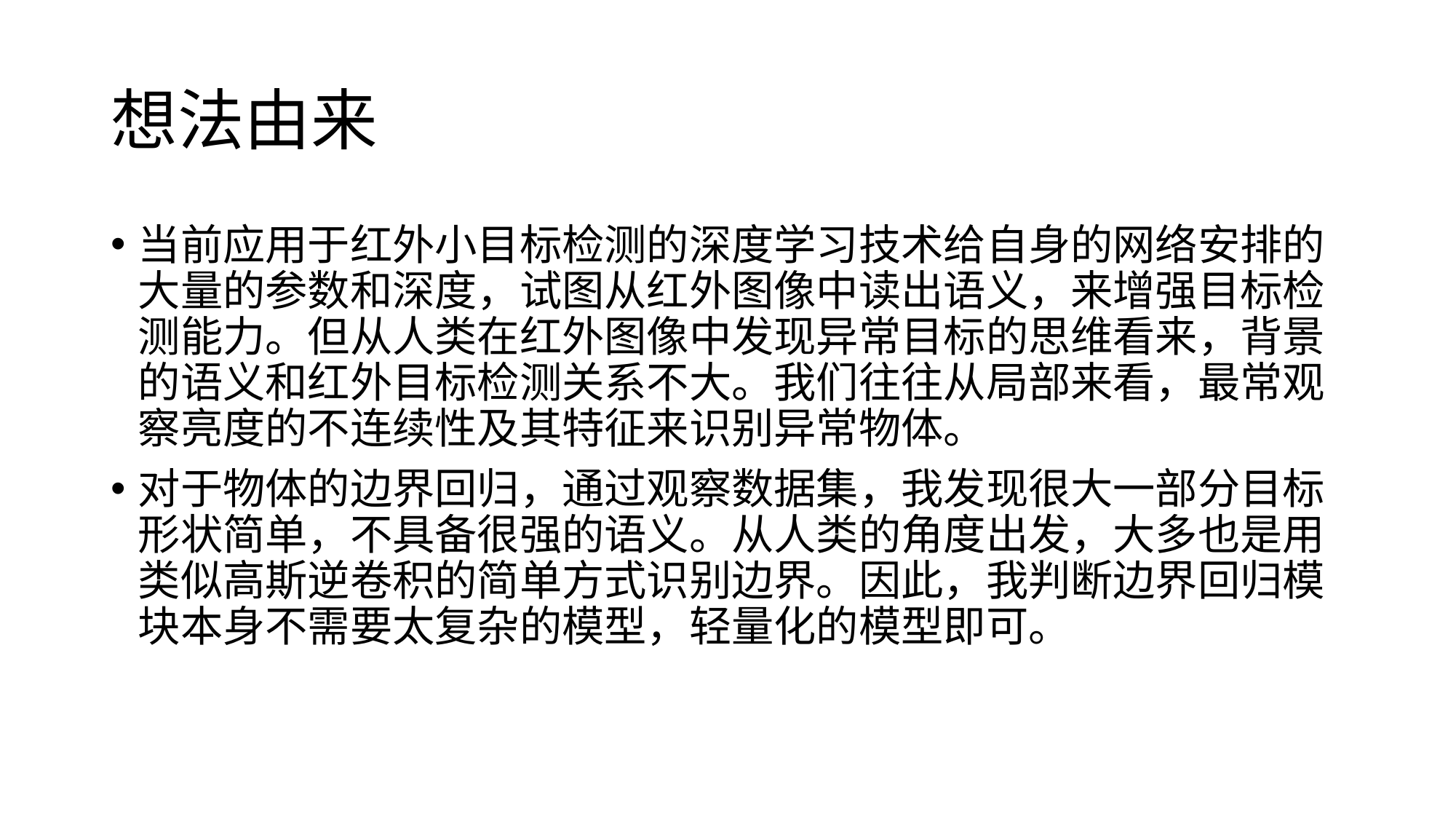

# 想法由来
当前应用于红外小目标检测的深度学习技术给自身的网络安排的大量的参数和深度，试图从红外图像中读出语义，来增强目标检测能力。但从人类在红外图像中发现异常目标的思维看来，背景的语义和红外目标检测关系不大。我们往往从局部来看，最常观察亮度的不连续性及其特征来识别异常物体。
对于物体的边界回归，通过观察数据集，我发现很大一部分目标形状简单，不具备很强的语义。从人类的角度出发，大多也是用类似高斯逆卷积的简单方式识别边界。因此，我判断边界回归模块本身不需要太复杂的模型，轻量化的模型即可。